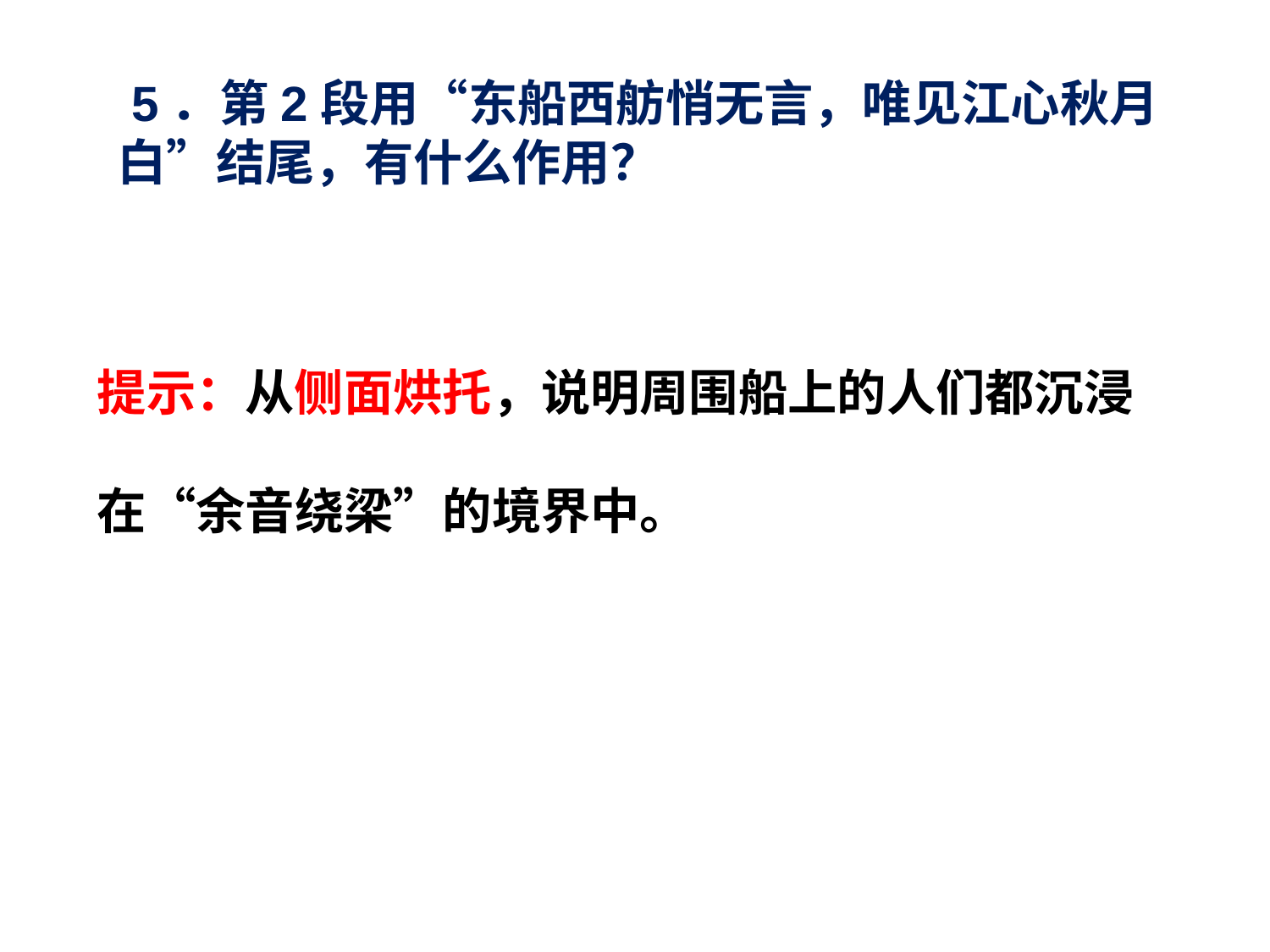

5．第2段用“东船西舫悄无言，唯见江心秋月白”结尾，有什么作用？
提示：从侧面烘托，说明周围船上的人们都沉浸在“余音绕梁”的境界中。